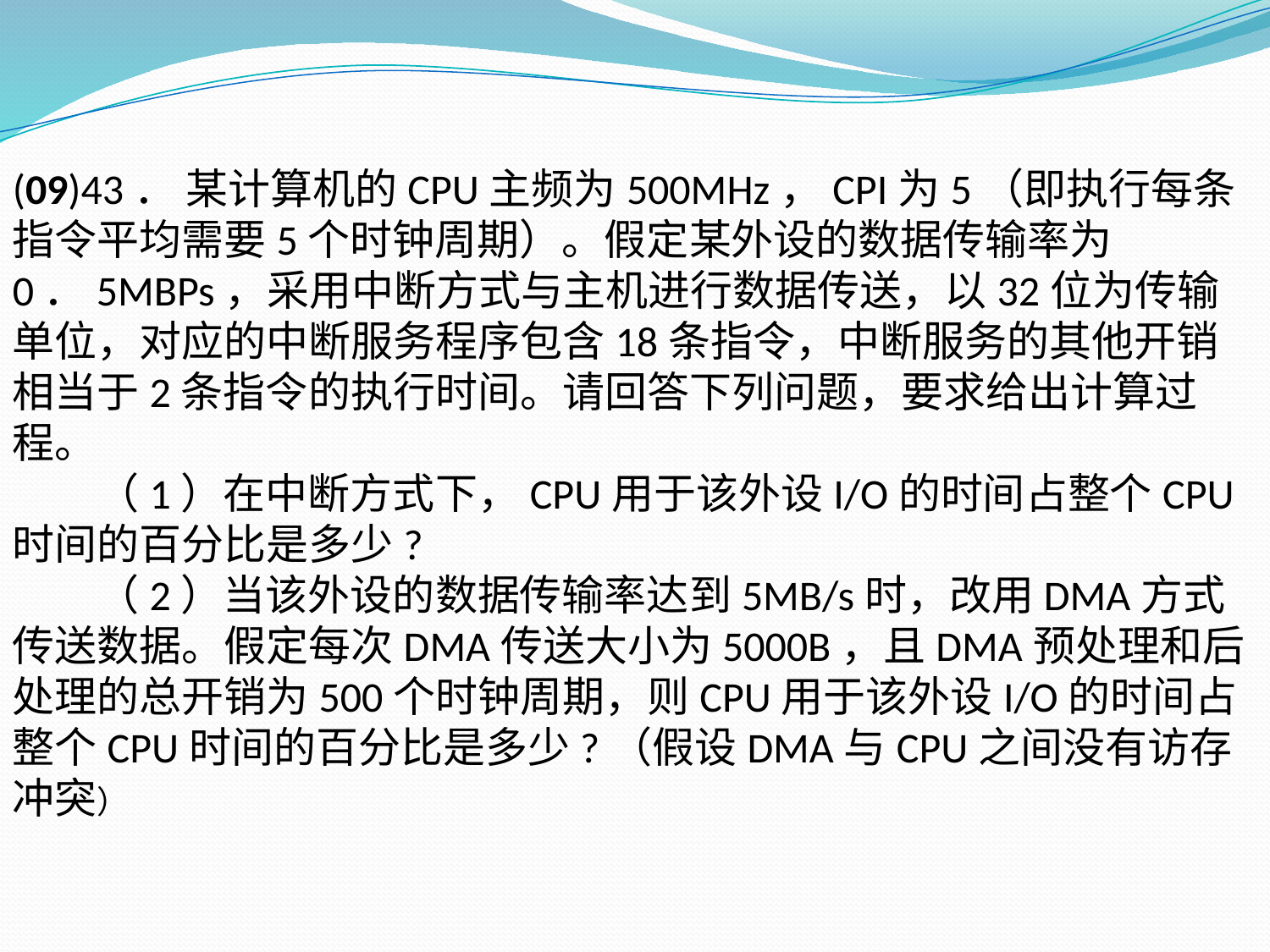

(09)43． 某计算机的CPU主频为500MHz，CPI为5（即执行每条指令平均需要5个时钟周期）。假定某外设的数据传输率为0．5MBPs，采用中断方式与主机进行数据传送，以32位为传输单位，对应的中断服务程序包含18条指令，中断服务的其他开销相当于2条指令的执行时间。请回答下列问题，要求给出计算过程。
　　（1）在中断方式下，CPU用于该外设I/O的时间占整个CPU时间的百分比是多少?
　　（2）当该外设的数据传输率达到5MB/s时，改用DMA方式传送数据。假定每次DMA传送大小为5000B，且DMA预处理和后处理的总开销为500个时钟周期，则CPU用于该外设I/O的时间占整个CPU时间的百分比是多少?（假设DMA与CPU之间没有访存冲突）